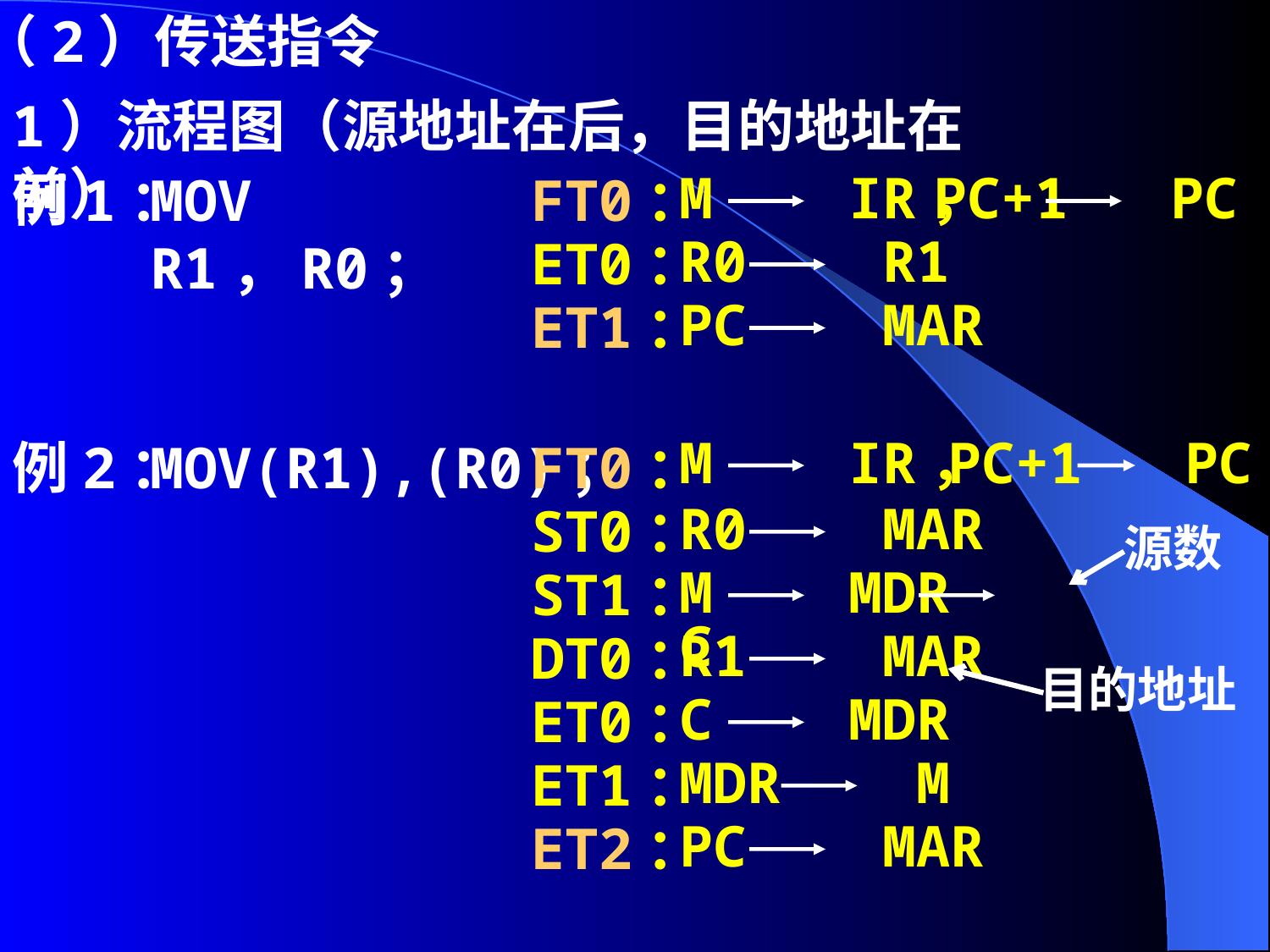

（2）传送指令
1）流程图（源地址在后，目的地址在前）
例1：
MOV R1，R0；
FT0：
M    IR，

PC+1   PC

ET0：
R0    R1

ET1：
PC    MAR

例2：
MOV(R1),(R0)；
FT0：
M    IR，

PC+1   PC

ST0：
R0    MAR

源数
ST1：

M    MDR    C

DT0：
R1    MAR

目的地址

ET0：
C    MDR

ET1：
MDR    M

ET2：
PC    MAR